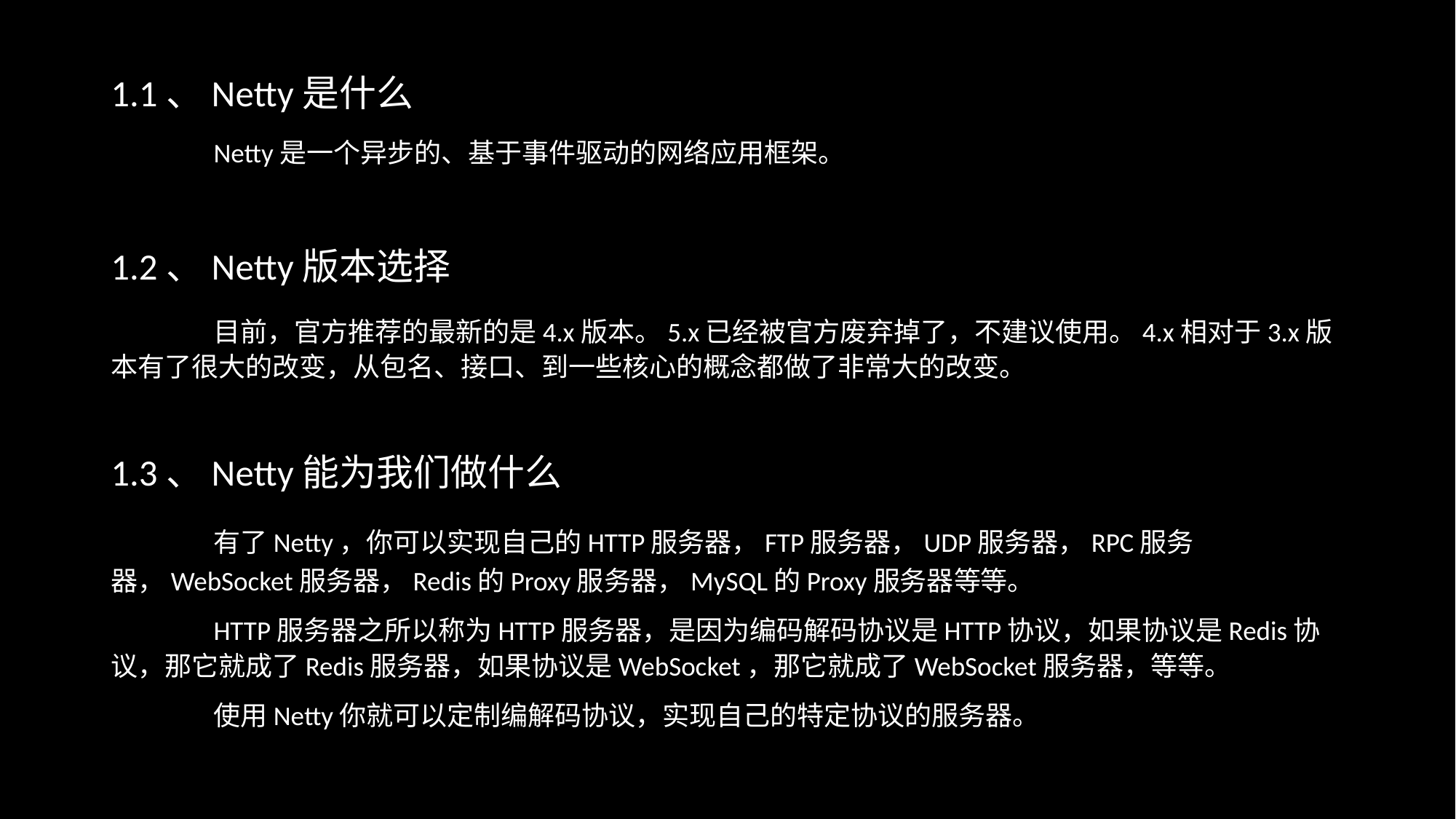

1.1、Netty是什么
	Netty是一个异步的、基于事件驱动的网络应用框架。

1.2、Netty版本选择
	目前，官方推荐的最新的是4.x版本。5.x已经被官方废弃掉了，不建议使用。4.x相对于3.x版本有了很大的改变，从包名、接口、到一些核心的概念都做了非常大的改变。

1.3、Netty能为我们做什么
	有了Netty，你可以实现自己的HTTP服务器，FTP服务器，UDP服务器，RPC服务器，WebSocket服务器，Redis的Proxy服务器，MySQL的Proxy服务器等等。
	HTTP服务器之所以称为HTTP服务器，是因为编码解码协议是HTTP协议，如果协议是Redis协议，那它就成了Redis服务器，如果协议是WebSocket，那它就成了WebSocket服务器，等等。
	使用Netty你就可以定制编解码协议，实现自己的特定协议的服务器。